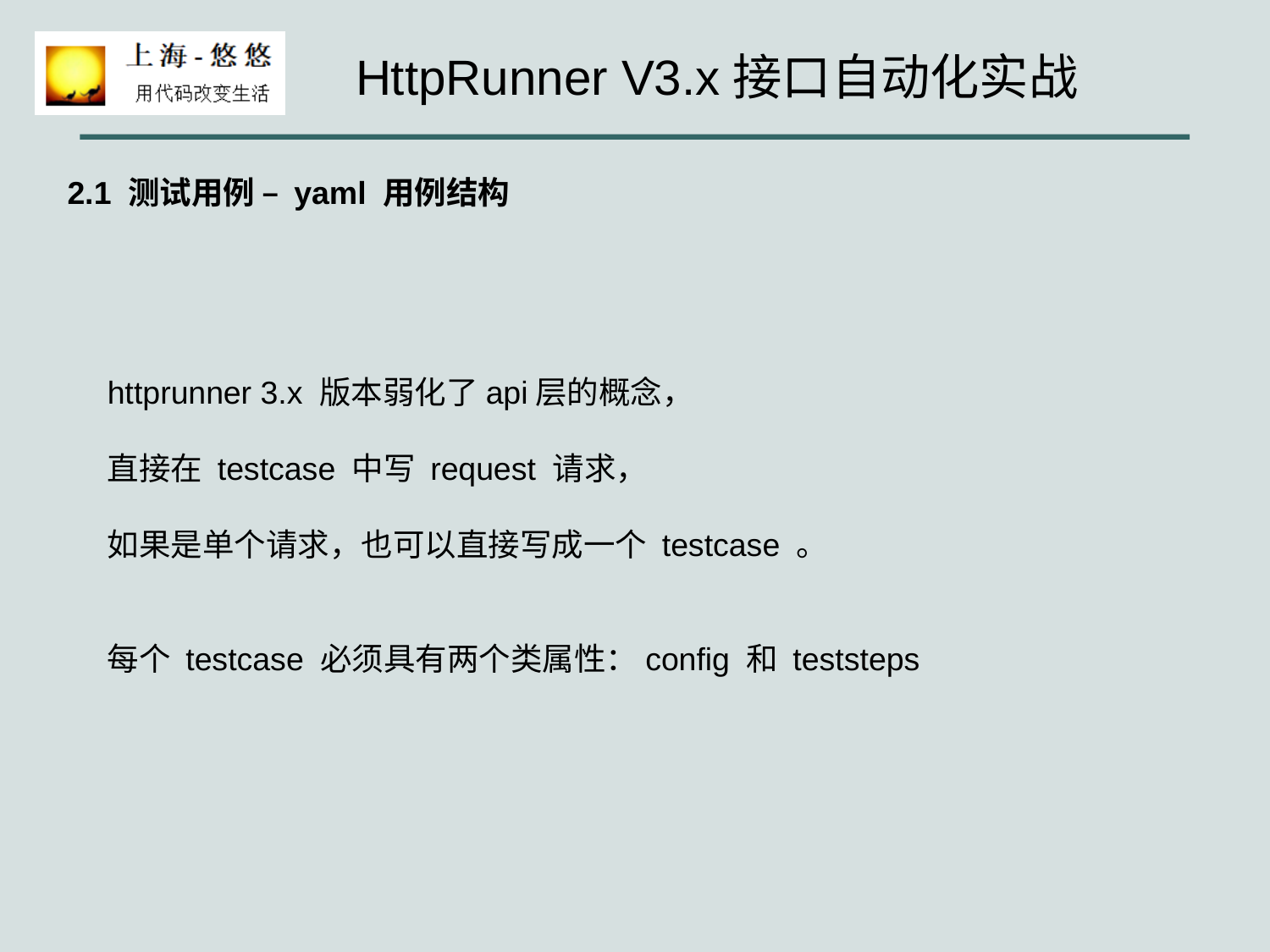

2.1 测试用例 – yaml 用例结构
httprunner 3.x 版本弱化了api层的概念，

直接在 testcase 中写 request 请求，

如果是单个请求，也可以直接写成一个 testcase 。

每个 testcase 必须具有两个类属性：config 和 teststeps